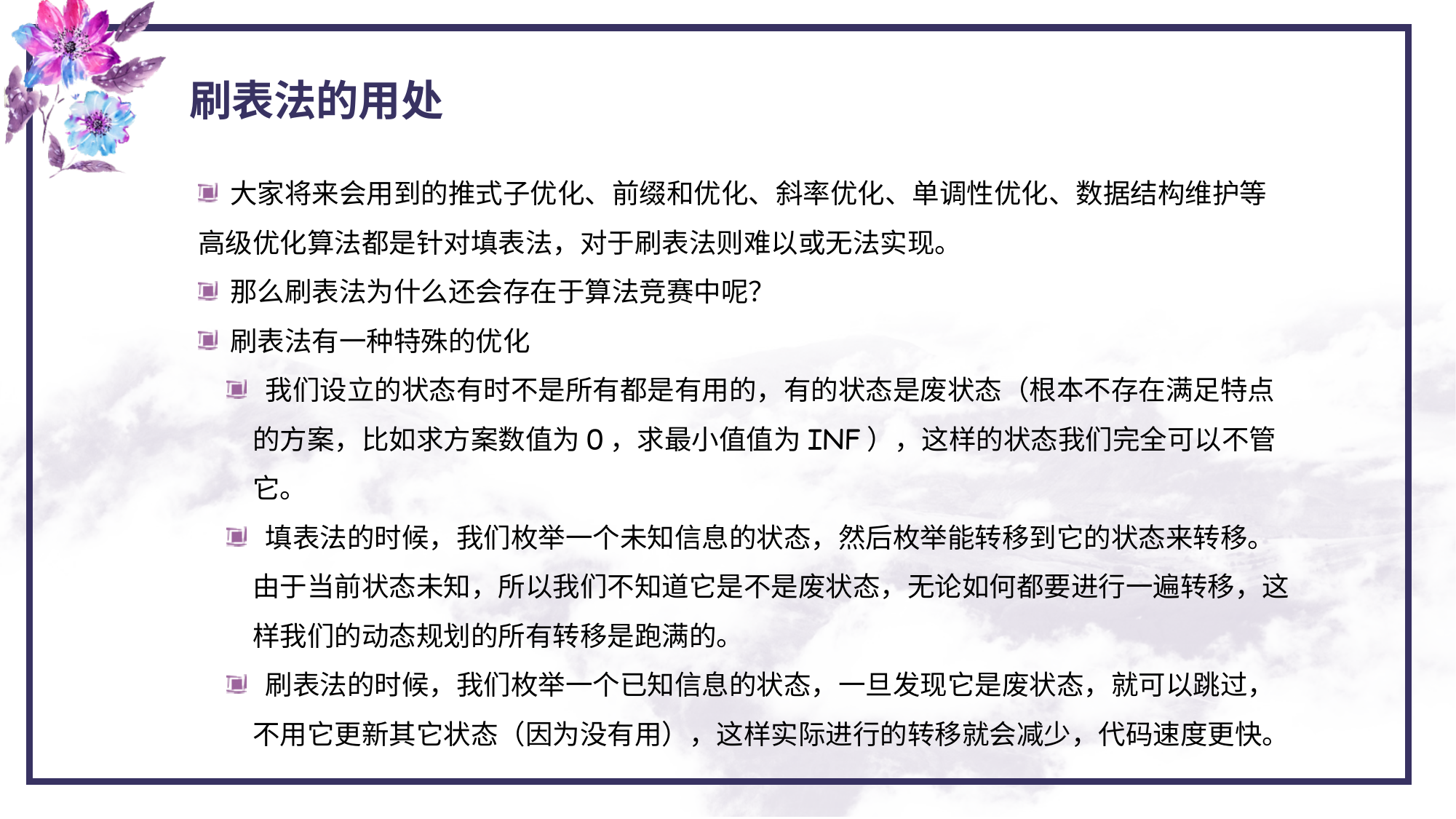

刷表法的用处
 大家将来会用到的推式子优化、前缀和优化、斜率优化、单调性优化、数据结构维护等高级优化算法都是针对填表法，对于刷表法则难以或无法实现。
 那么刷表法为什么还会存在于算法竞赛中呢？
 刷表法有一种特殊的优化
 我们设立的状态有时不是所有都是有用的，有的状态是废状态（根本不存在满足特点的方案，比如求方案数值为0，求最小值值为INF），这样的状态我们完全可以不管它。
 填表法的时候，我们枚举一个未知信息的状态，然后枚举能转移到它的状态来转移。由于当前状态未知，所以我们不知道它是不是废状态，无论如何都要进行一遍转移，这样我们的动态规划的所有转移是跑满的。
 刷表法的时候，我们枚举一个已知信息的状态，一旦发现它是废状态，就可以跳过，不用它更新其它状态（因为没有用），这样实际进行的转移就会减少，代码速度更快。